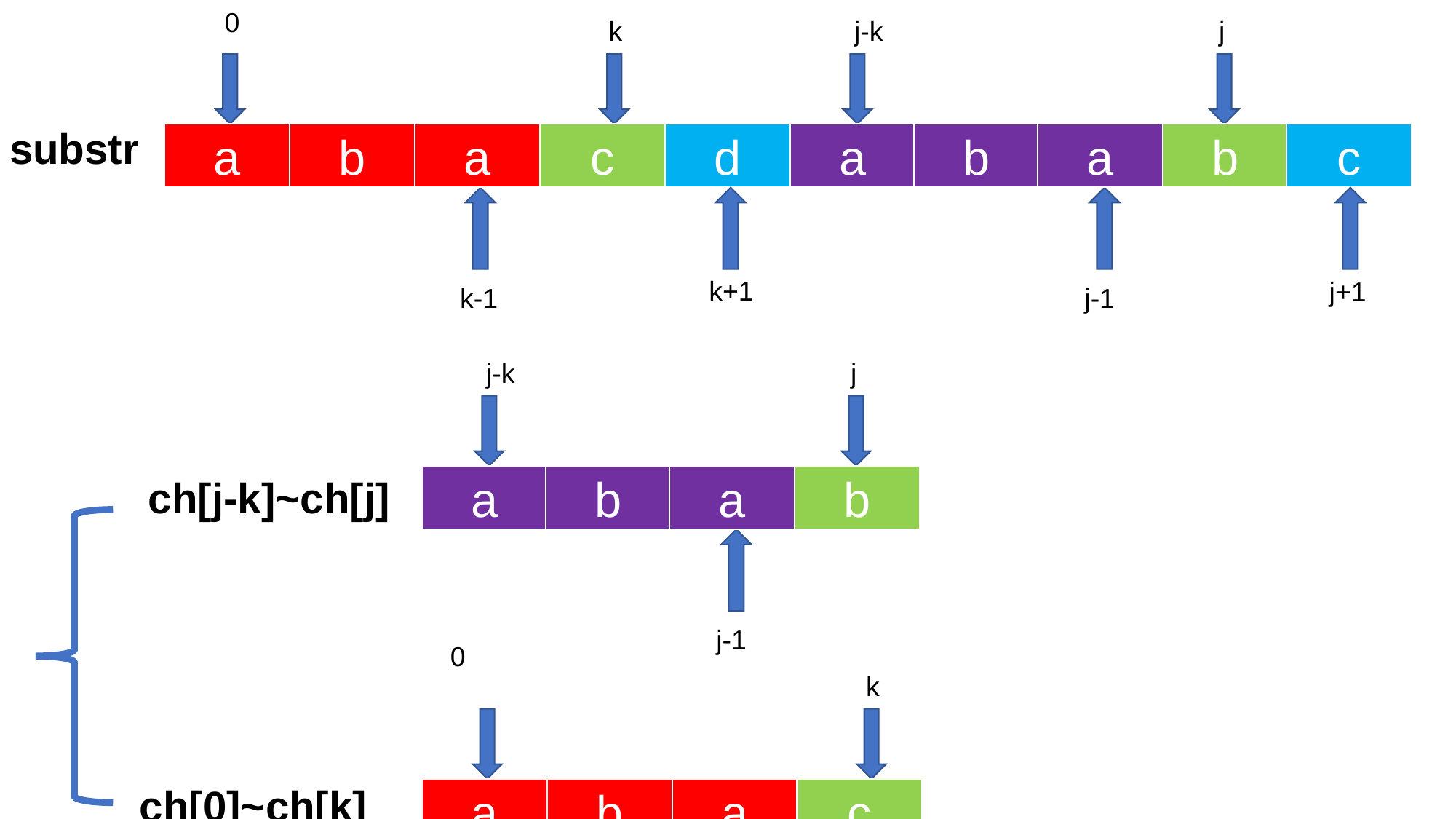

0
注：
当 j=8 时，next[j]=next[8]=3，那么 j=8 所对应的 k=next[j]=3；
这里的 j、j-1、j+1、j-k、k、k-1、k+1 都表示下标
k
j-k
j

substr
a
b
a
c
d
a
b
a
b
c

k+1
j+1
k-1
j-1
j-k
j

ch[j-k]~ch[j]
a
b
a
b

j-1
0
k

ch[0]~ch[k]
a
b
a
c

k-1